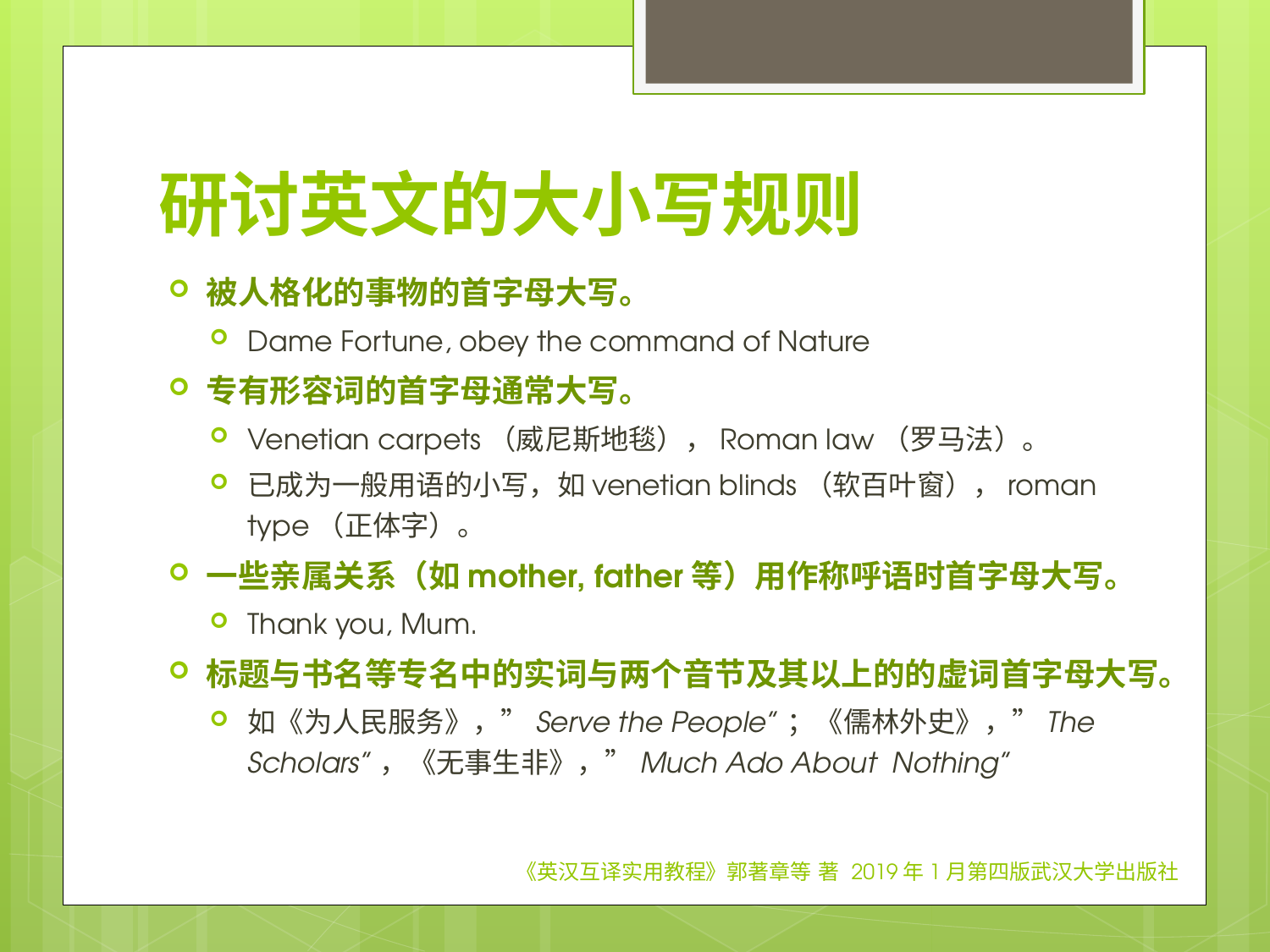

# 研讨英文的大小写规则
被人格化的事物的首字母大写。
Dame Fortune, obey the command of Nature
专有形容词的首字母通常大写。
Venetian carpets（威尼斯地毯），Roman law（罗马法）。
已成为一般用语的小写，如venetian blinds（软百叶窗），roman type（正体字）。
一些亲属关系（如mother, father等）用作称呼语时首字母大写。
Thank you, Mum.
标题与书名等专名中的实词与两个音节及其以上的的虚词首字母大写。
如《为人民服务》，”Serve the People”；《儒林外史》，”The Scholars”，《无事生非》，”Much Ado About  Nothing”

《英汉互译实用教程》郭著章等 著 2019年1月第四版武汉大学出版社